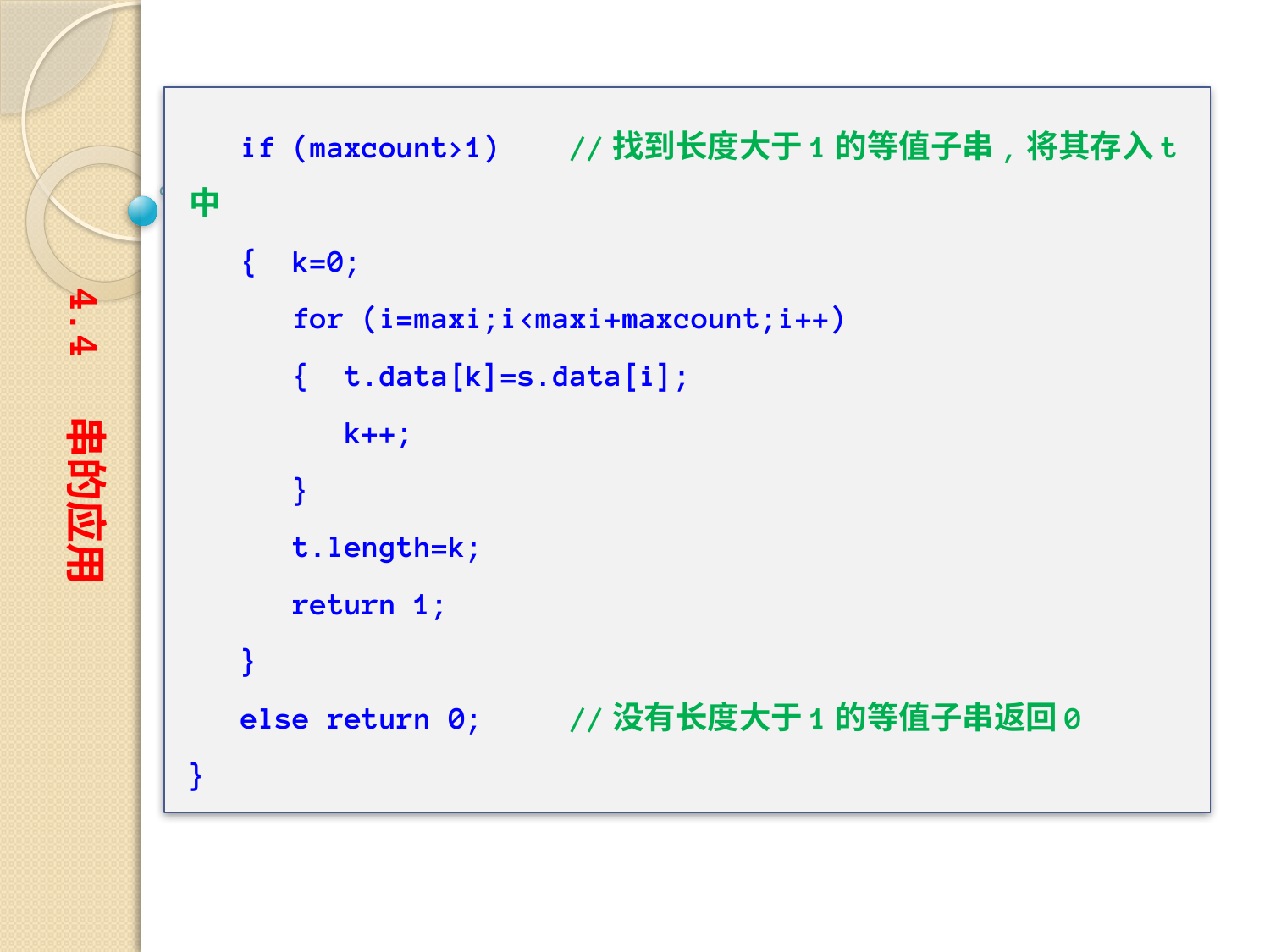

if (maxcount>1)	//找到长度大于1的等值子串,将其存入t中
   {  k=0;
      for (i=maxi;i<maxi+maxcount;i++)
      {  t.data[k]=s.data[i];
         k++;
      }
      t.length=k;
      return 1;
   }
   else return 0;	//没有长度大于1的等值子串返回0
}
4.4  串的应用